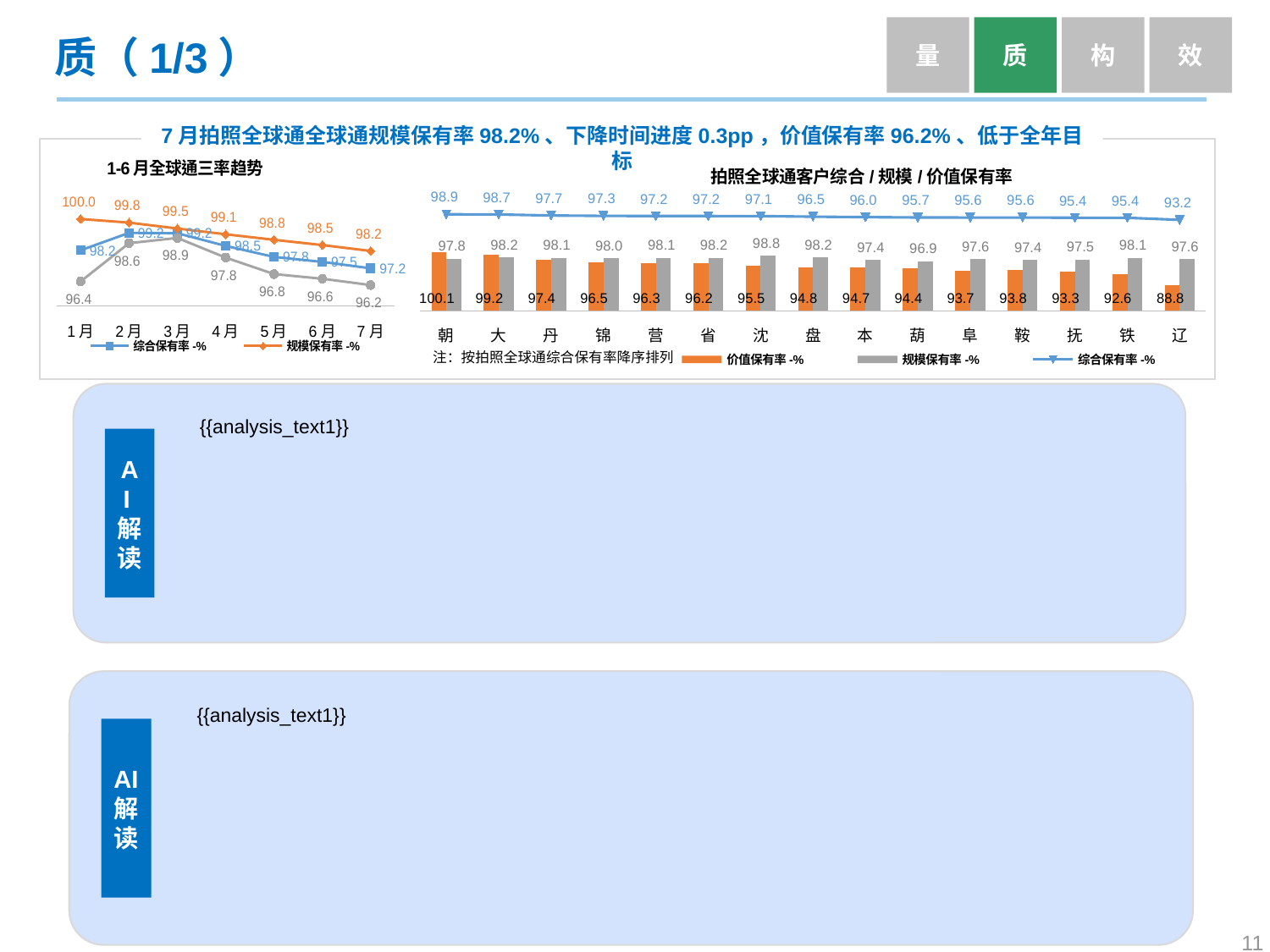

量
质
构
效
质（1/3）
7月拍照全球通全球通规模保有率98.2%、下降时间进度0.3pp，价值保有率96.2%、低于全年目标
|  |
| --- |

### Chart: 拍照全球通客户综合/规模/价值保有率

| Category | 价值保有率-% | 规模保有率-% | 综合保有率-% |
|---|---|---|---|
| 朝 | 100.06 | 97.82 | 98.94 |
| 大 | 99.2 | 98.24 | 98.72 |
| 丹 | 97.41 | 98.05 | 97.73 |
| 锦 | 96.53 | 98.03 | 97.28 |
| 营 | 96.26 | 98.08 | 97.17 |
| 省 | 96.16 | 98.16 | 97.16 |
| 沈 | 95.5 | 98.75 | 97.12 |
| 盘 | 94.8 | 98.22 | 96.51 |
| 本 | 94.71 | 97.35 | 96.03 |
| 葫 | 94.42 | 96.9 | 95.66 |
| 阜 | 93.66 | 97.61 | 95.64 |
| 鞍 | 93.83 | 97.43 | 95.63 |
| 抚 | 93.3 | 97.49 | 95.4 |
| 铁 | 92.61 | 98.1 | 95.35 |
| 辽 | 88.81 | 97.64 | 93.23 |

### Chart: 1-6月全球通三率趋势

| Category | 综合保有率-% | 规模保有率-% | 价值保有率-% |
|---|---|---|---|
| 1月 | 98.2 | 100.0 | 96.41 |
| 2月 | 99.2 | 99.79 | 98.61 |
| 3月 | 99.18 | 99.45 | 98.91 |
| 4月 | 98.45 | 99.12 | 97.78 |
| 5月 | 97.82 | 98.8 | 96.83 |
| 6月 | 97.53 | 98.5 | 96.56 |
| 7月 | 97.16 | 98.16 | 96.2 |
注：按拍照全球通综合保有率降序排列
{{analysis_text10}}

{{analysis_text1}}
AI解
读
{{analysis_text10}}

{{analysis_text1}}
AI解
读